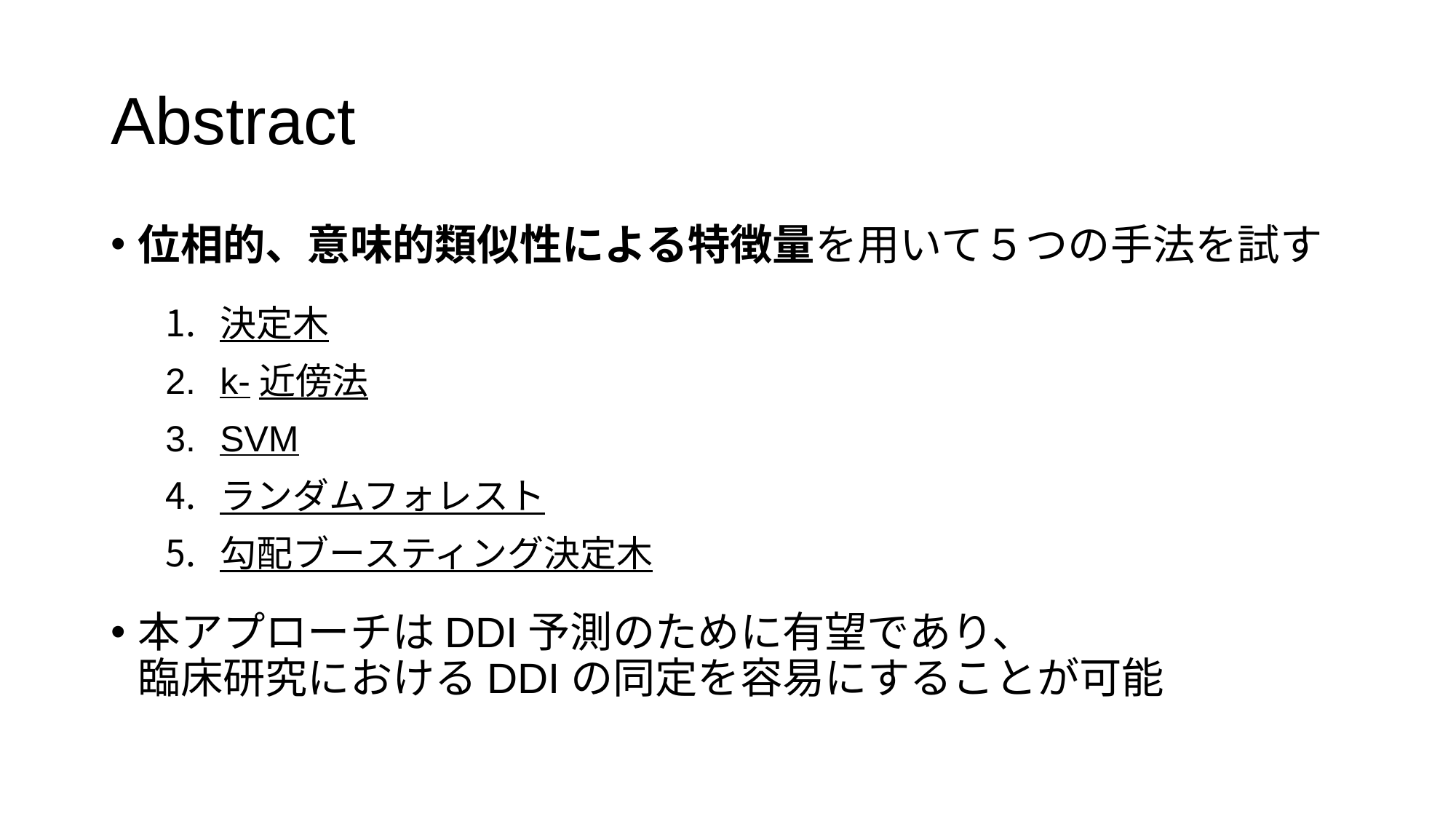

# Abstract
位相的、意味的類似性による特徴量を用いて５つの手法を試す
決定木
k-近傍法
SVM
ランダムフォレスト
勾配ブースティング決定木
本アプローチはDDI予測のために有望であり、
臨床研究におけるDDIの同定を容易にすることが可能